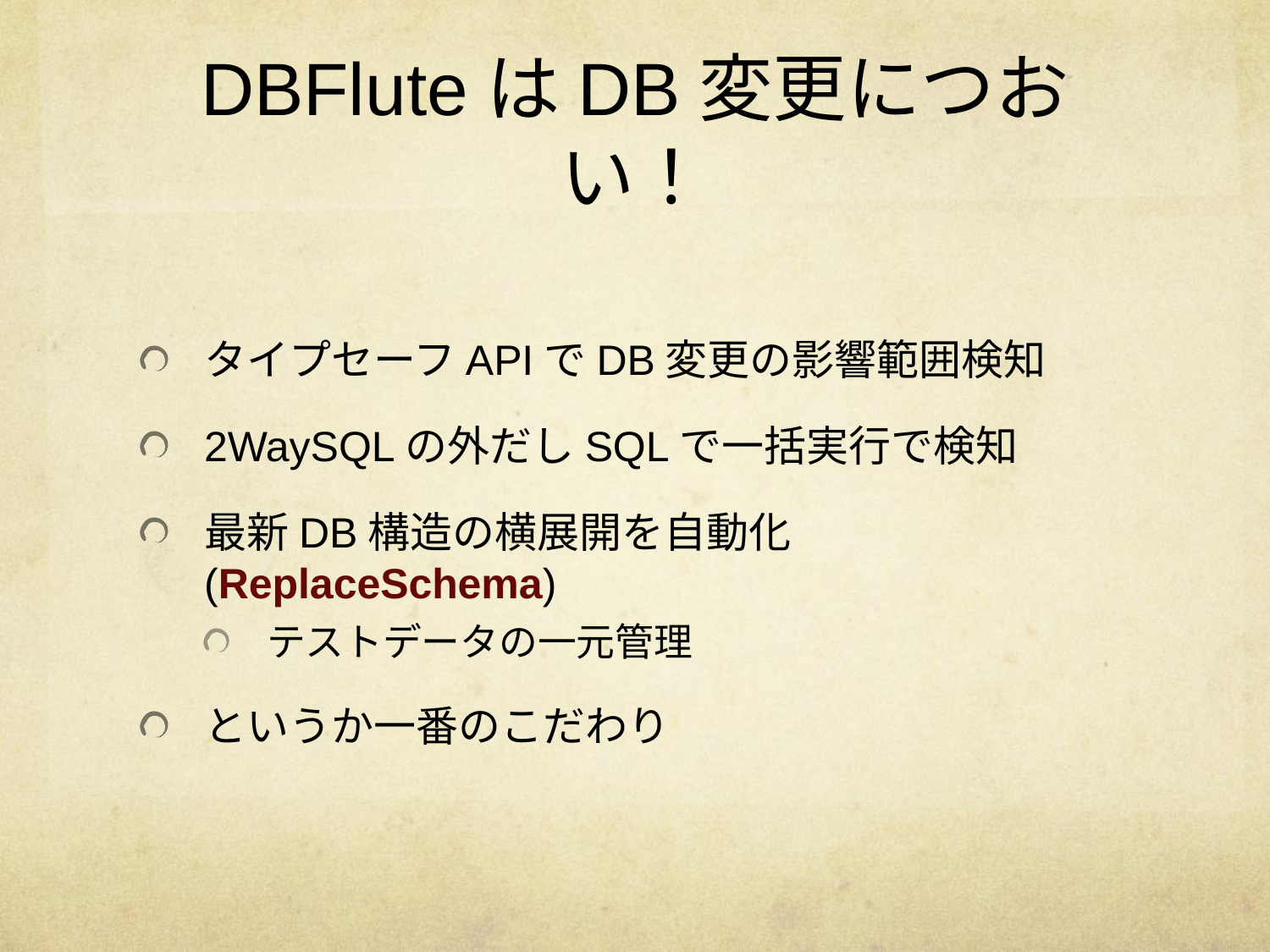

# DBFluteはDB変更につおい！

タイプセーフAPIでDB変更の影響範囲検知
2WaySQLの外だしSQLで一括実行で検知
最新DB構造の横展開を自動化 (ReplaceSchema)
テストデータの一元管理
というか一番のこだわり